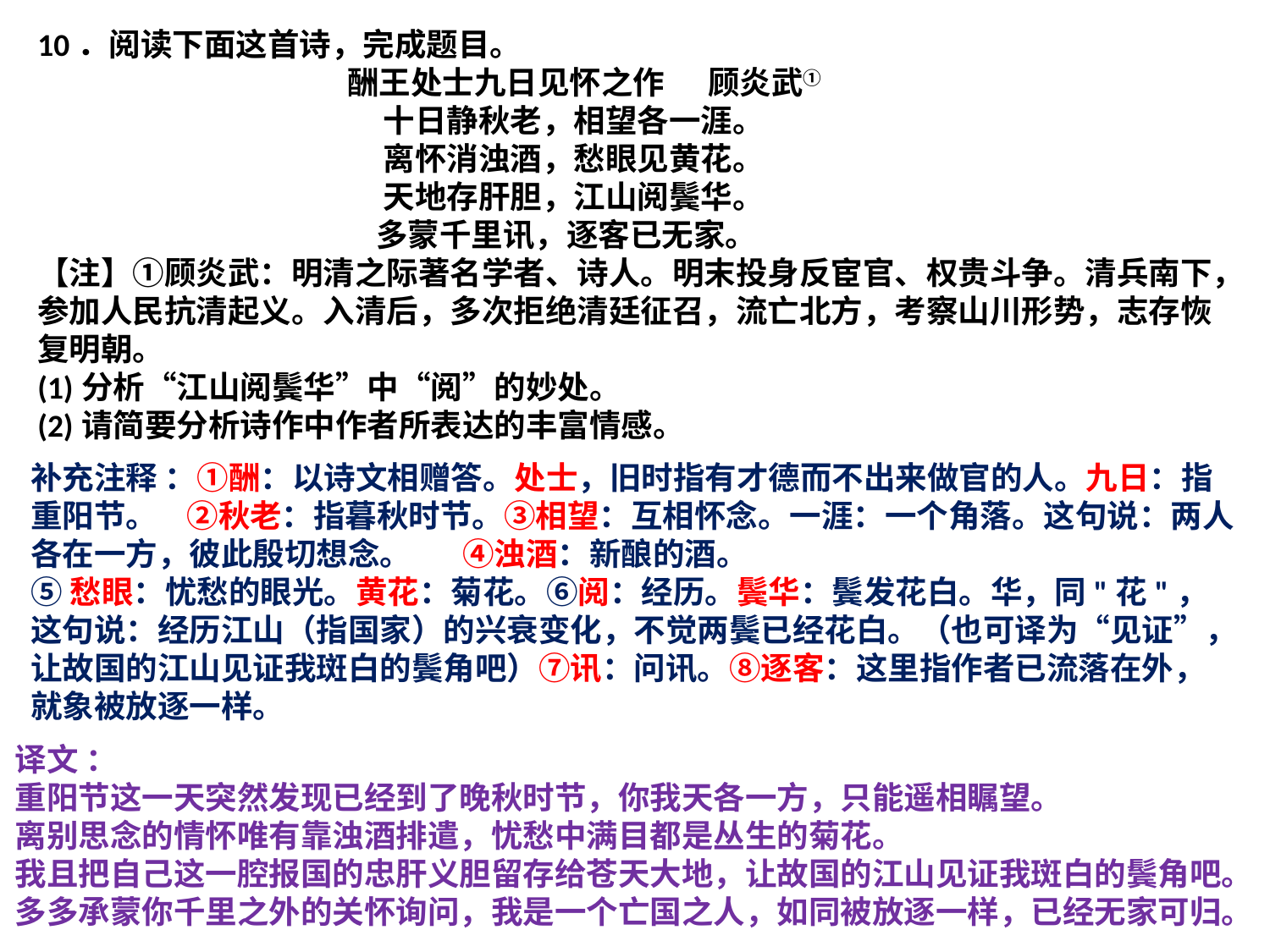

10．阅读下面这首诗，完成题目。
                                          酬王处士九日见怀之作      顾炎武①
                                               十日静秋老，相望各一涯。
                                               离怀消浊酒，愁眼见黄花。
                                               天地存肝胆，江山阅鬓华。
                                              多蒙千里讯，逐客已无家。
【注】①顾炎武：明清之际著名学者、诗人。明末投身反宦官、权贵斗争。清兵南下，参加人民抗清起义。入清后，多次拒绝清廷征召，流亡北方，考察山川形势，志存恢复明朝。
(1)分析“江山阅鬓华”中“阅”的妙处。
(2)请简要分析诗作中作者所表达的丰富情感。
补充注释 ：①酬：以诗文相赠答。处士，旧时指有才德而不出来做官的人。九日：指重阳节。    ②秋老：指暮秋时节。③相望：互相怀念。一涯：一个角落。这句说：两人各在一方，彼此殷切想念。       ④浊酒：新酿的酒。
⑤愁眼：忧愁的眼光。黄花：菊花。⑥阅：经历。鬓华：鬓发花白。华，同"花"，这句说：经历江山（指国家）的兴衰变化，不觉两鬓已经花白。（也可译为“见证”，让故国的江山见证我斑白的鬓角吧）⑦讯：问讯。⑧逐客：这里指作者已流落在外，就象被放逐一样。
译文 ：
重阳节这一天突然发现已经到了晚秋时节，你我天各一方，只能遥相瞩望。
离别思念的情怀唯有靠浊酒排遣，忧愁中满目都是丛生的菊花。
我且把自己这一腔报国的忠肝义胆留存给苍天大地，让故国的江山见证我斑白的鬓角吧。
多多承蒙你千里之外的关怀询问，我是一个亡国之人，如同被放逐一样，已经无家可归。